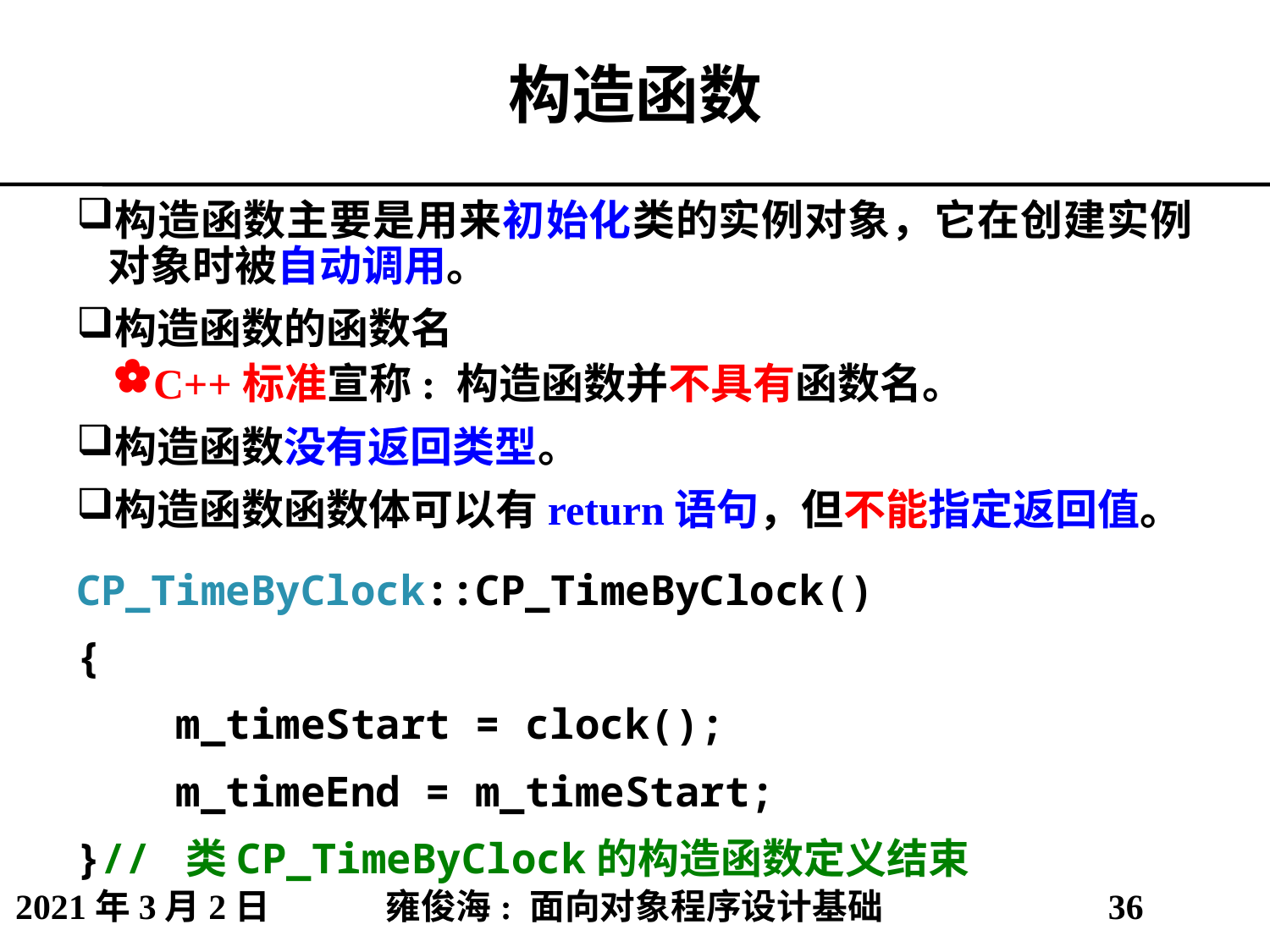

# 构造函数

构造函数主要是用来初始化类的实例对象，它在创建实例对象时被自动调用。
构造函数的函数名
C++标准宣称: 构造函数并不具有函数名。
构造函数没有返回类型。
构造函数函数体可以有return语句，但不能指定返回值。

CP_TimeByClock::CP_TimeByClock()
{
    m_timeStart = clock();
    m_timeEnd = m_timeStart;
}// 类CP_TimeByClock的构造函数定义结束
2021年3月2日
雍俊海: 面向对象程序设计基础
36